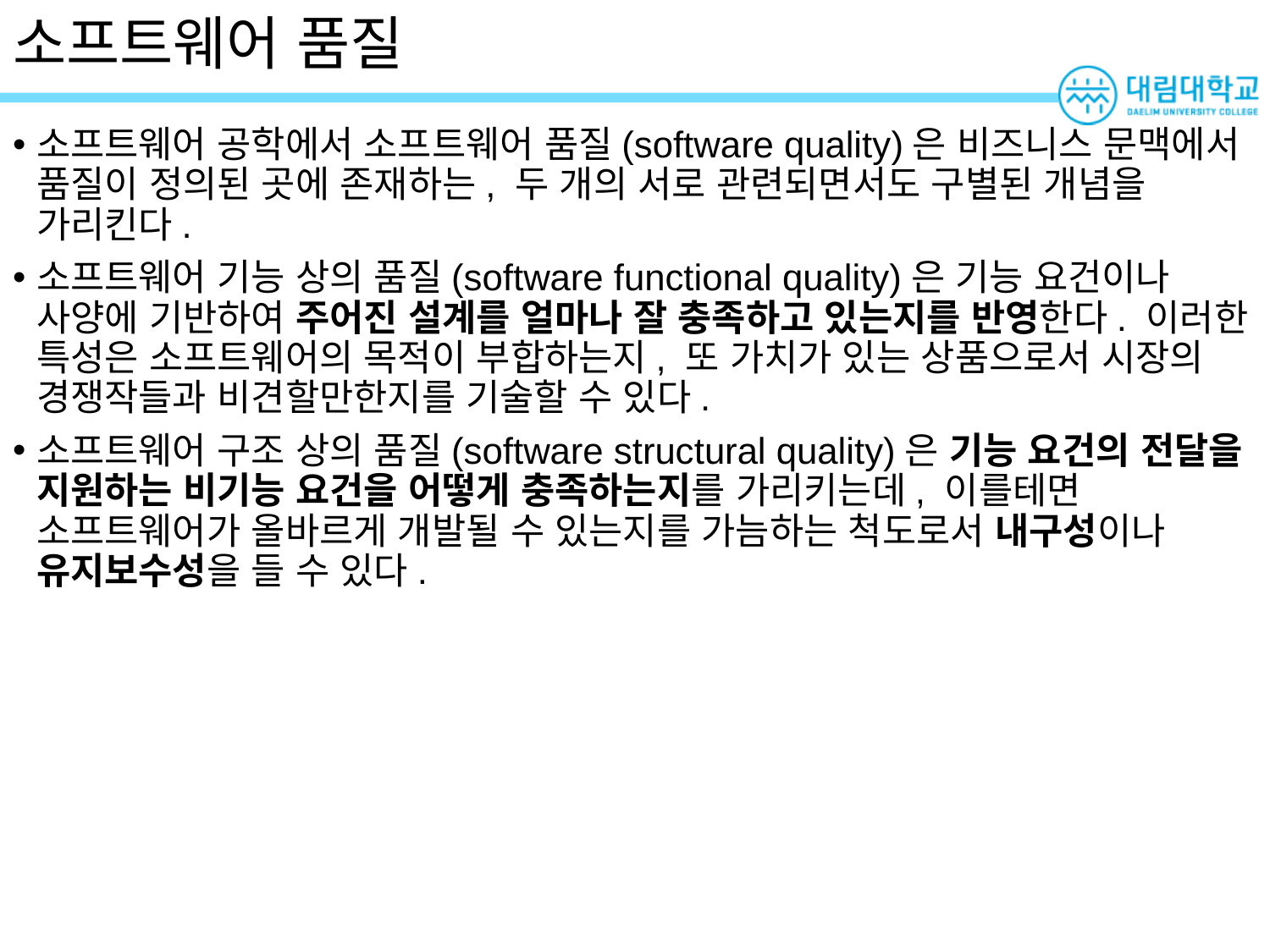

# 소프트웨어 품질
소프트웨어 공학에서 소프트웨어 품질(software quality)은 비즈니스 문맥에서 품질이 정의된 곳에 존재하는, 두 개의 서로 관련되면서도 구별된 개념을 가리킨다.
소프트웨어 기능 상의 품질(software functional quality)은 기능 요건이나 사양에 기반하여 주어진 설계를 얼마나 잘 충족하고 있는지를 반영한다. 이러한 특성은 소프트웨어의 목적이 부합하는지, 또 가치가 있는 상품으로서 시장의 경쟁작들과 비견할만한지를 기술할 수 있다.
소프트웨어 구조 상의 품질(software structural quality)은 기능 요건의 전달을 지원하는 비기능 요건을 어떻게 충족하는지를 가리키는데, 이를테면 소프트웨어가 올바르게 개발될 수 있는지를 가늠하는 척도로서 내구성이나 유지보수성을 들 수 있다.